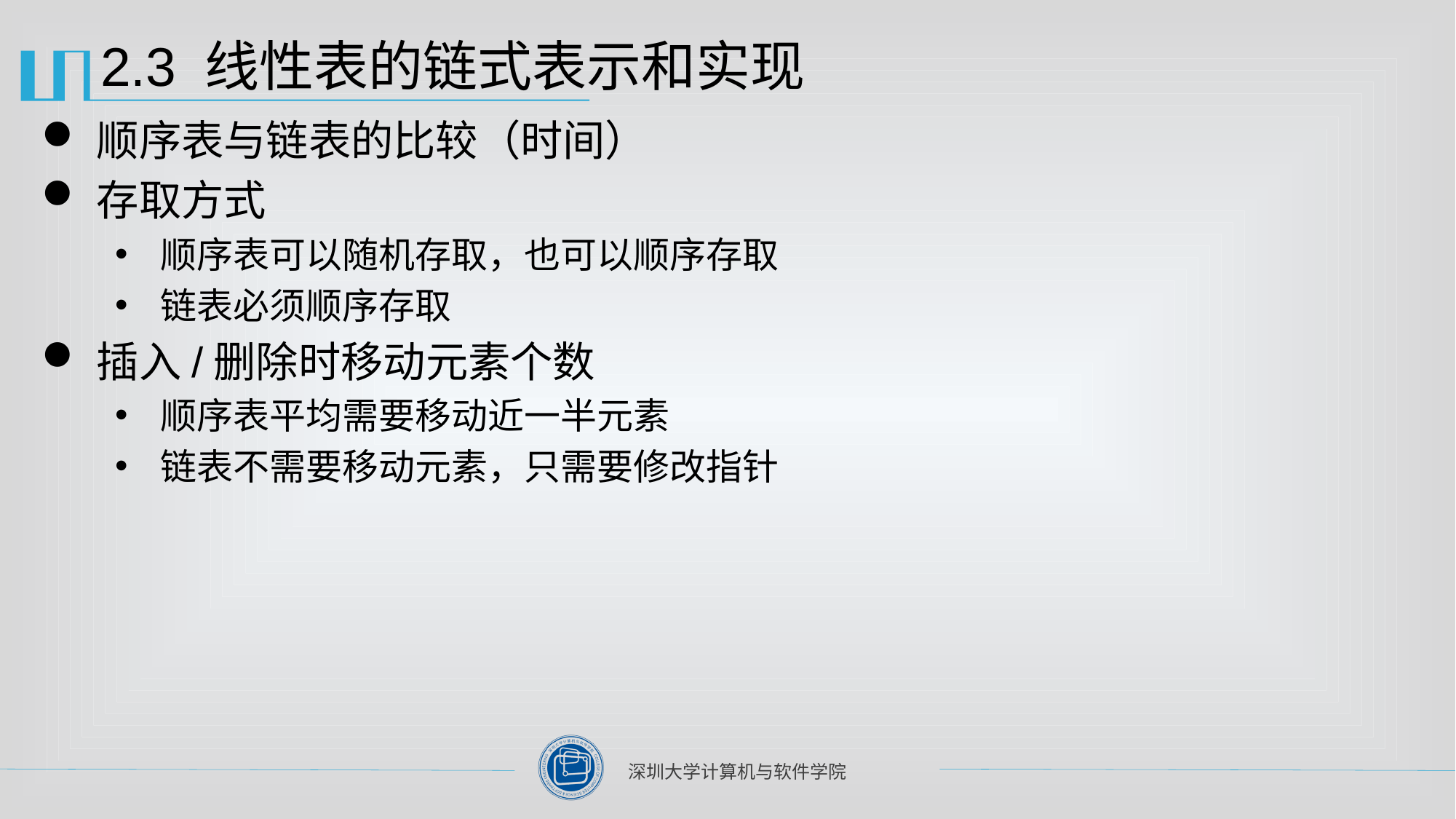

# 2.3 线性表的链式表示和实现
顺序表与链表的比较（时间）
存取方式
顺序表可以随机存取，也可以顺序存取
链表必须顺序存取
插入/删除时移动元素个数
顺序表平均需要移动近一半元素
链表不需要移动元素，只需要修改指针

59